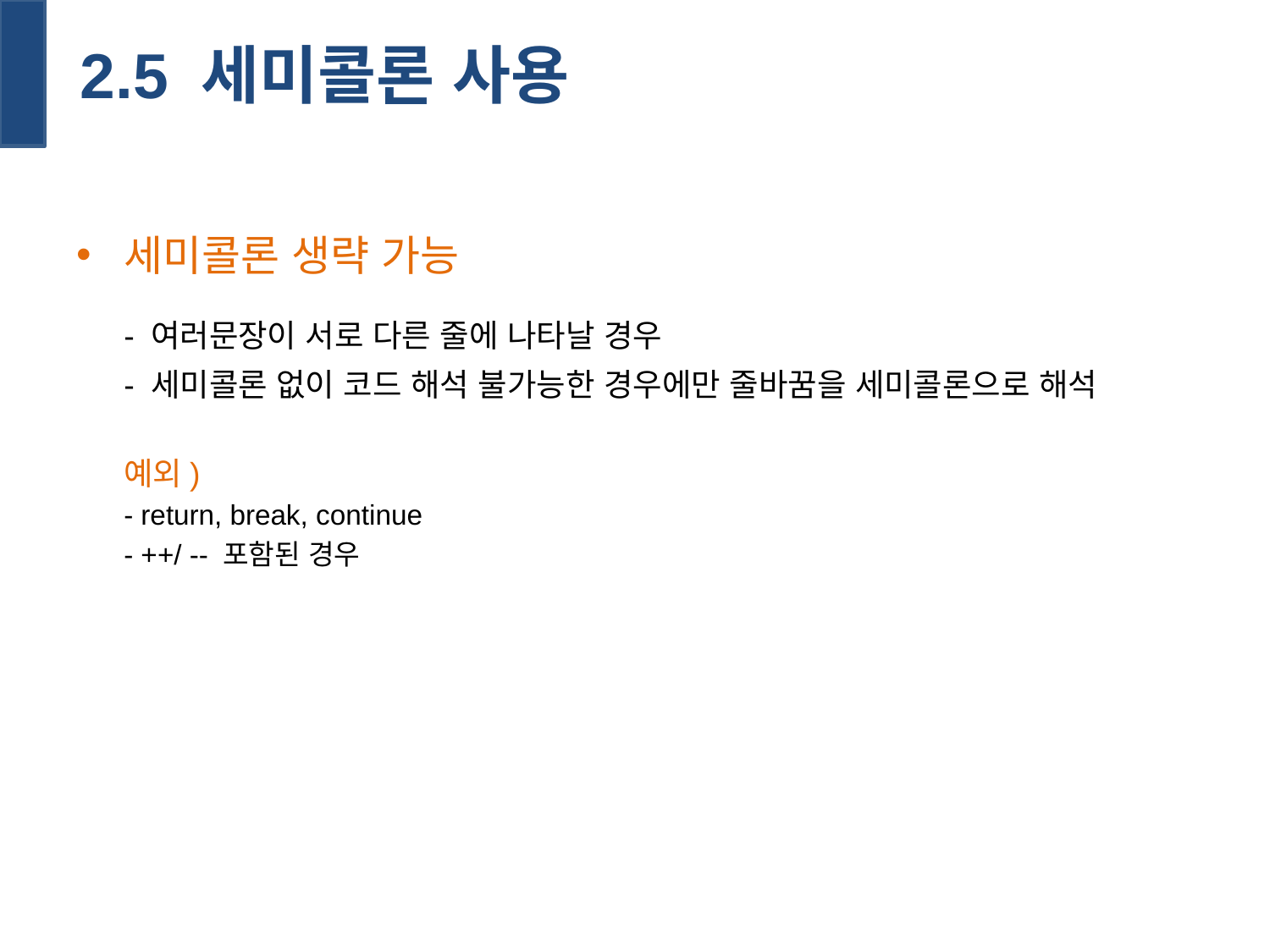

ㅊ
2.5 세미콜론 사용
세미콜론 생략 가능
	- 여러문장이 서로 다른 줄에 나타날 경우
	- 세미콜론 없이 코드 해석 불가능한 경우에만 줄바꿈을 세미콜론으로 해석

	예외)
	- return, break, continue
	- ++/ -- 포함된 경우